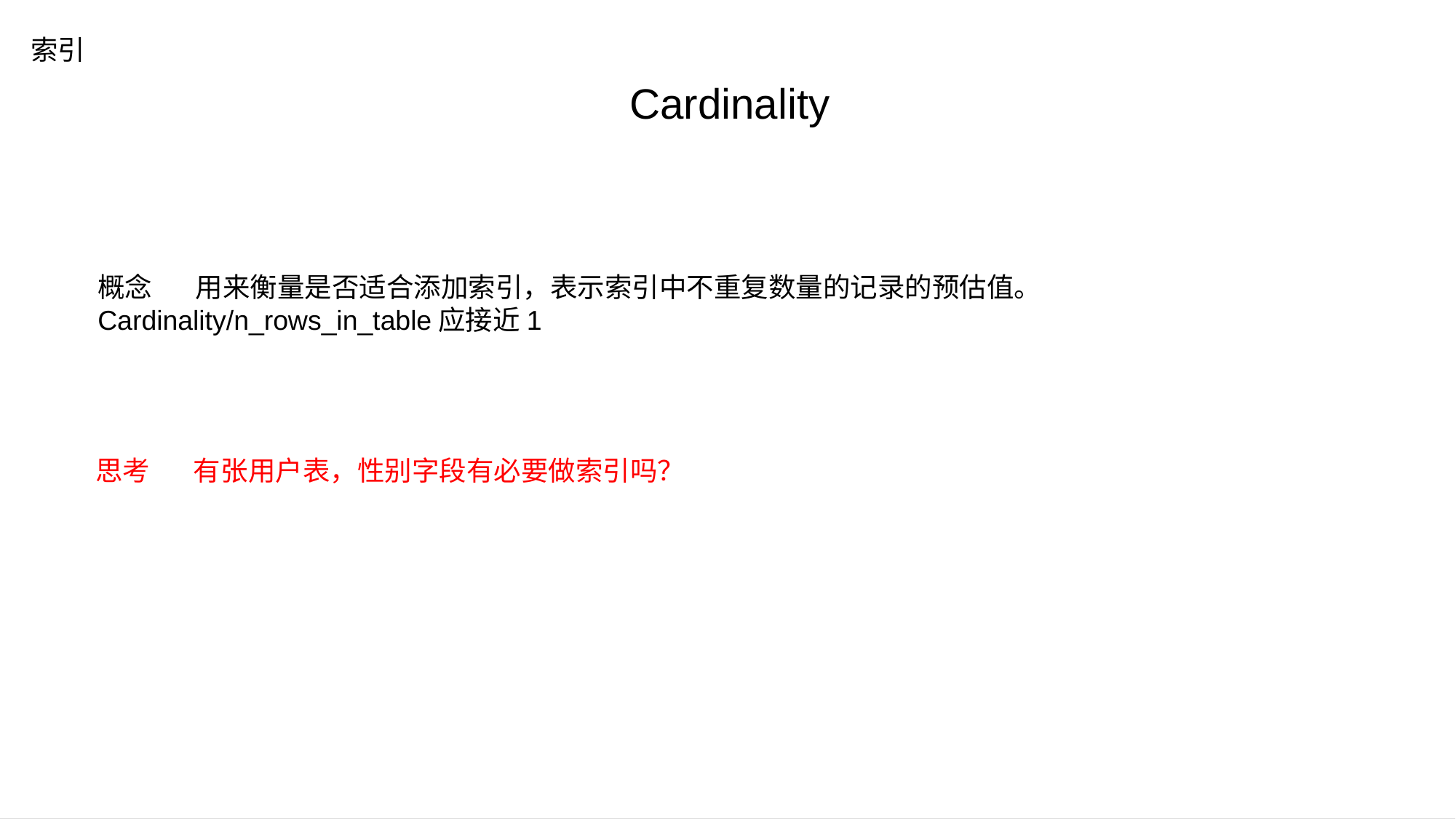

索引
Cardinality
概念       用来衡量是否适合添加索引，表示索引中不重复数量的记录的预估值。		Cardinality/n_rows_in_table应接近1
# 空白演示
在此输入您的封面副标题
思考       有张用户表，性别字段有必要做索引吗？